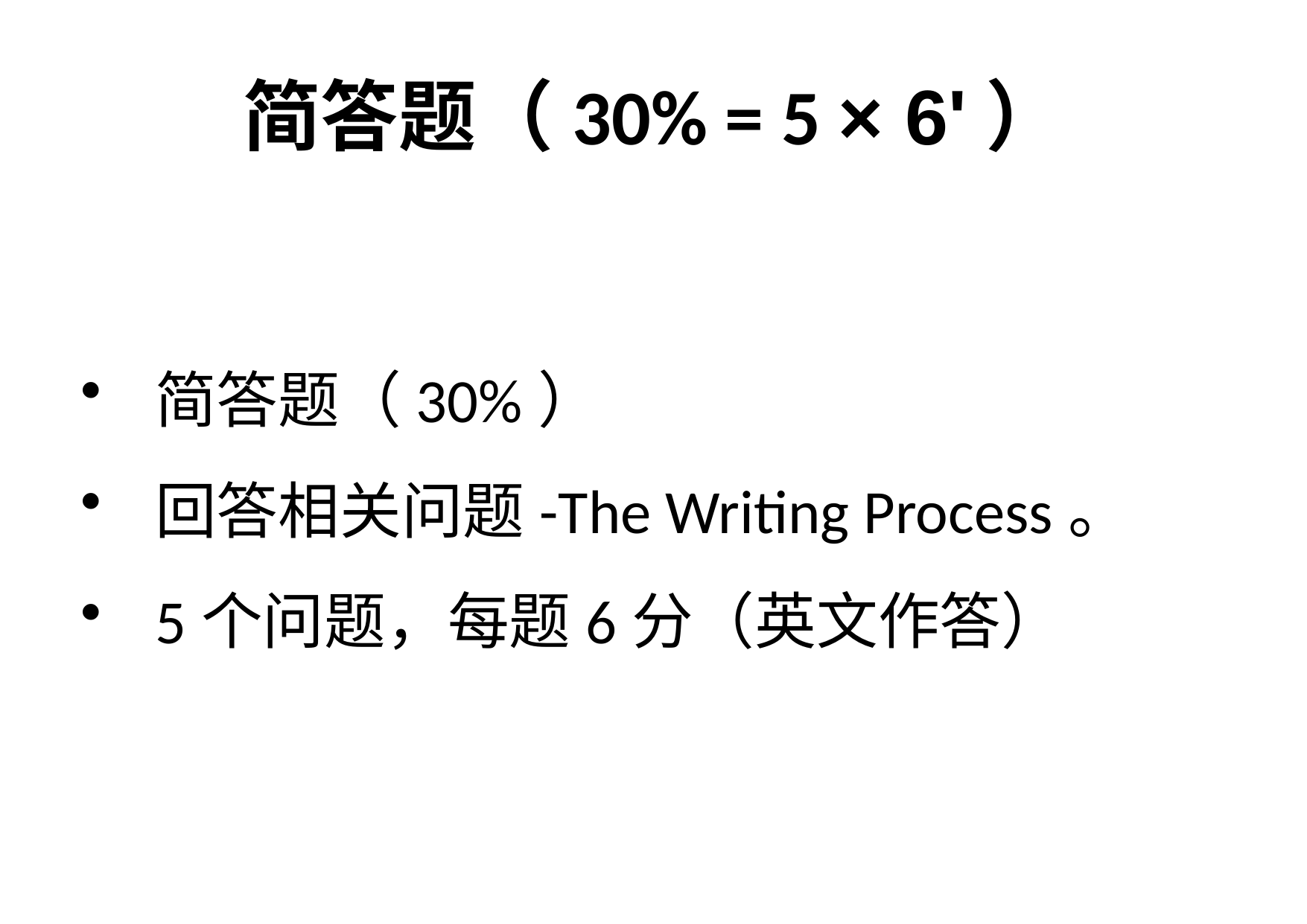

# 简答题（30% = 5 × 6'）

简答题（30%）
回答相关问题-The Writing Process。
5个问题，每题6分（英文作答）